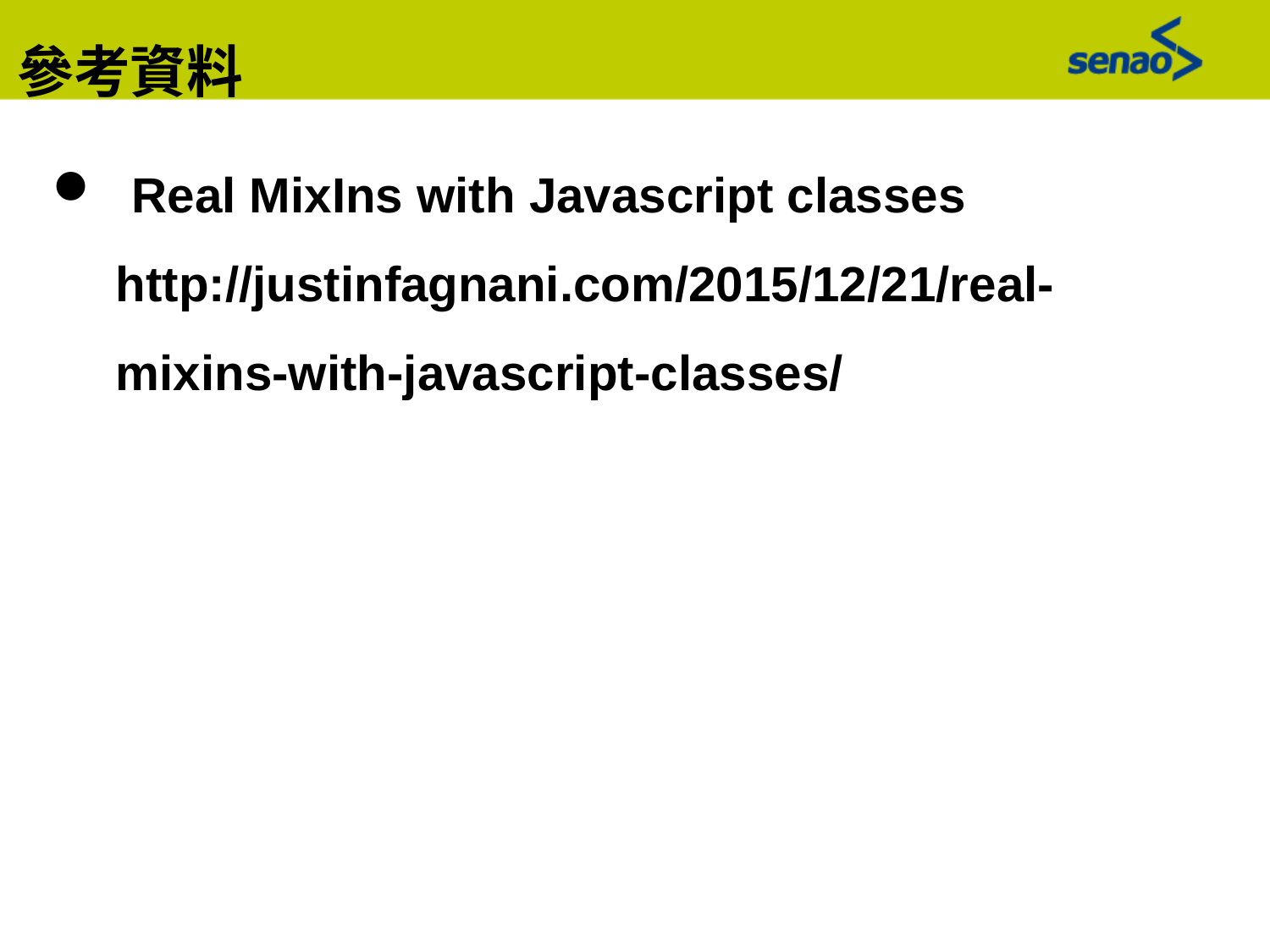

參考資料
Real MixIns with Javascript classes
http://justinfagnani.com/2015/12/21/real-mixins-with-javascript-classes/